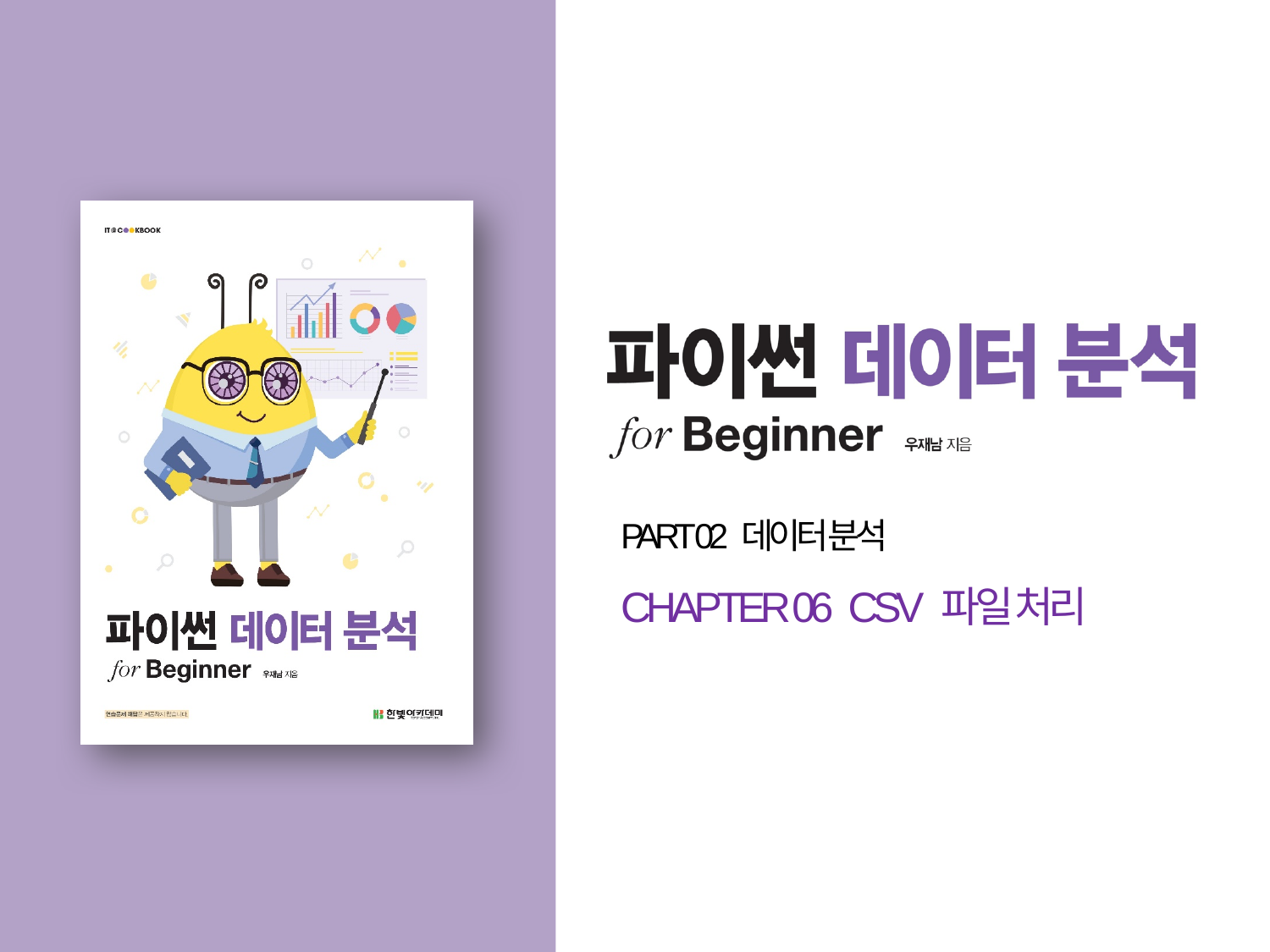

PART 02 데이터 분석
CHAPTER 06   CSV 파일 처리